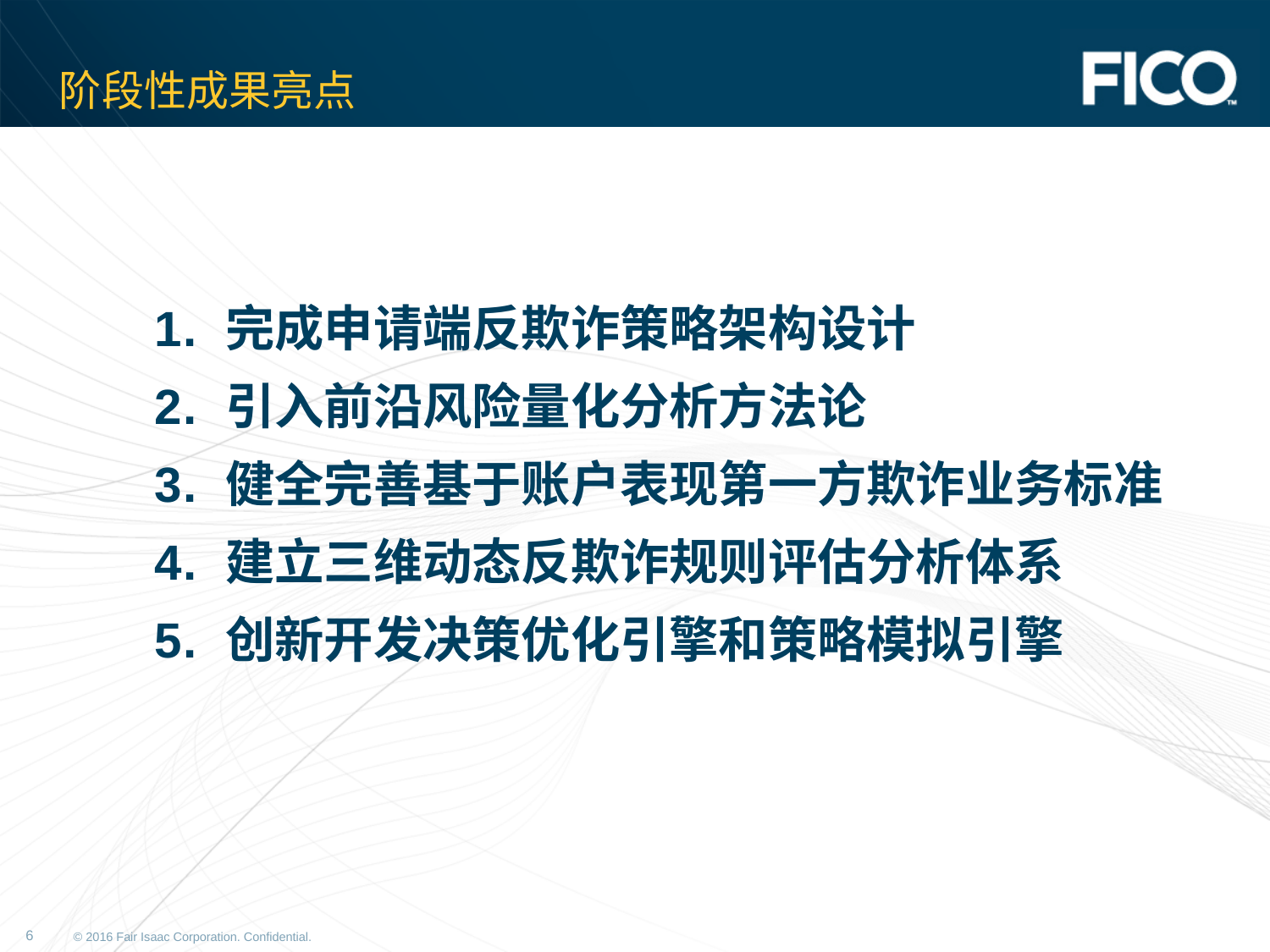

# 阶段性成果亮点
完成申请端反欺诈策略架构设计
引入前沿风险量化分析方法论
健全完善基于账户表现第一方欺诈业务标准
建立三维动态反欺诈规则评估分析体系
创新开发决策优化引擎和策略模拟引擎